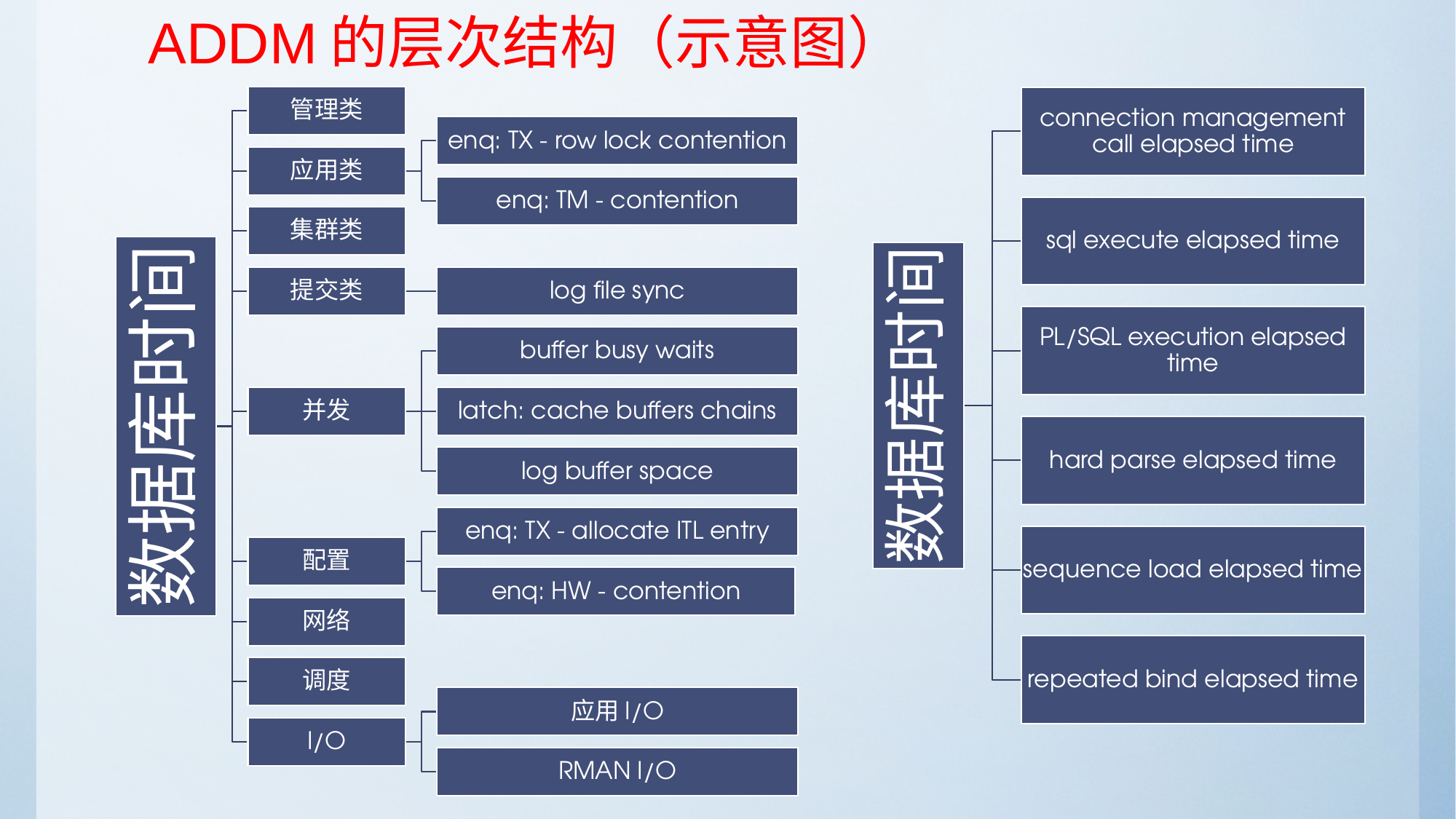

# ADDM的层次结构（示意图）

数据库时间
管理类
应用类
enq: TX - row lock contention
enq: TM - contention
集群类
提交类
log file sync
并发
buffer busy waits
latch: cache buffers chains
log buffer space
配置
enq: TX - allocate ITL entry
enq: HW - contention
网络
调度
I/O
应用I/O
RMAN I/O

数据库时间
connection management call elapsed time
sql execute elapsed time
PL/SQL execution elapsed time
hard parse elapsed time
sequence load elapsed time
repeated bind elapsed time